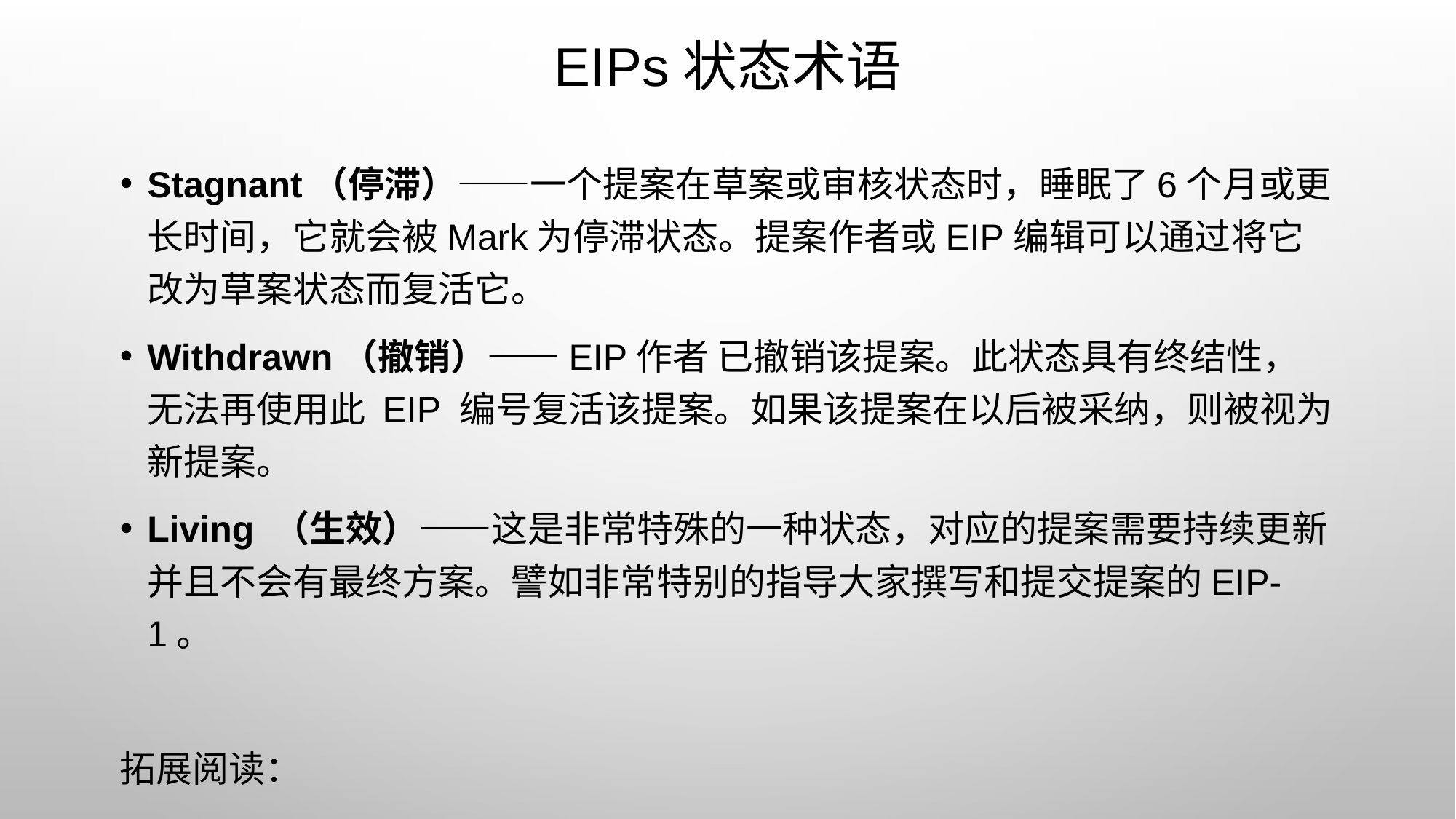

# EIPs状态术语
Stagnant（停滞）——一个提案在草案或审核状态时，睡眠了6个月或更长时间，它就会被Mark为停滞状态。提案作者或EIP编辑可以通过将它改为草案状态而复活它。
Withdrawn（撤销）——EIP作者 已撤销该提案。此状态具有终结性，无法再使用此 EIP 编号复活该提案。如果该提案在以后被采纳，则被视为新提案。
Living （生效）——这是非常特殊的一种状态，对应的提案需要持续更新并且不会有最终方案。譬如非常特别的指导大家撰写和提交提案的EIP-1。

拓展阅读：
一种 EIP 流程改进思路